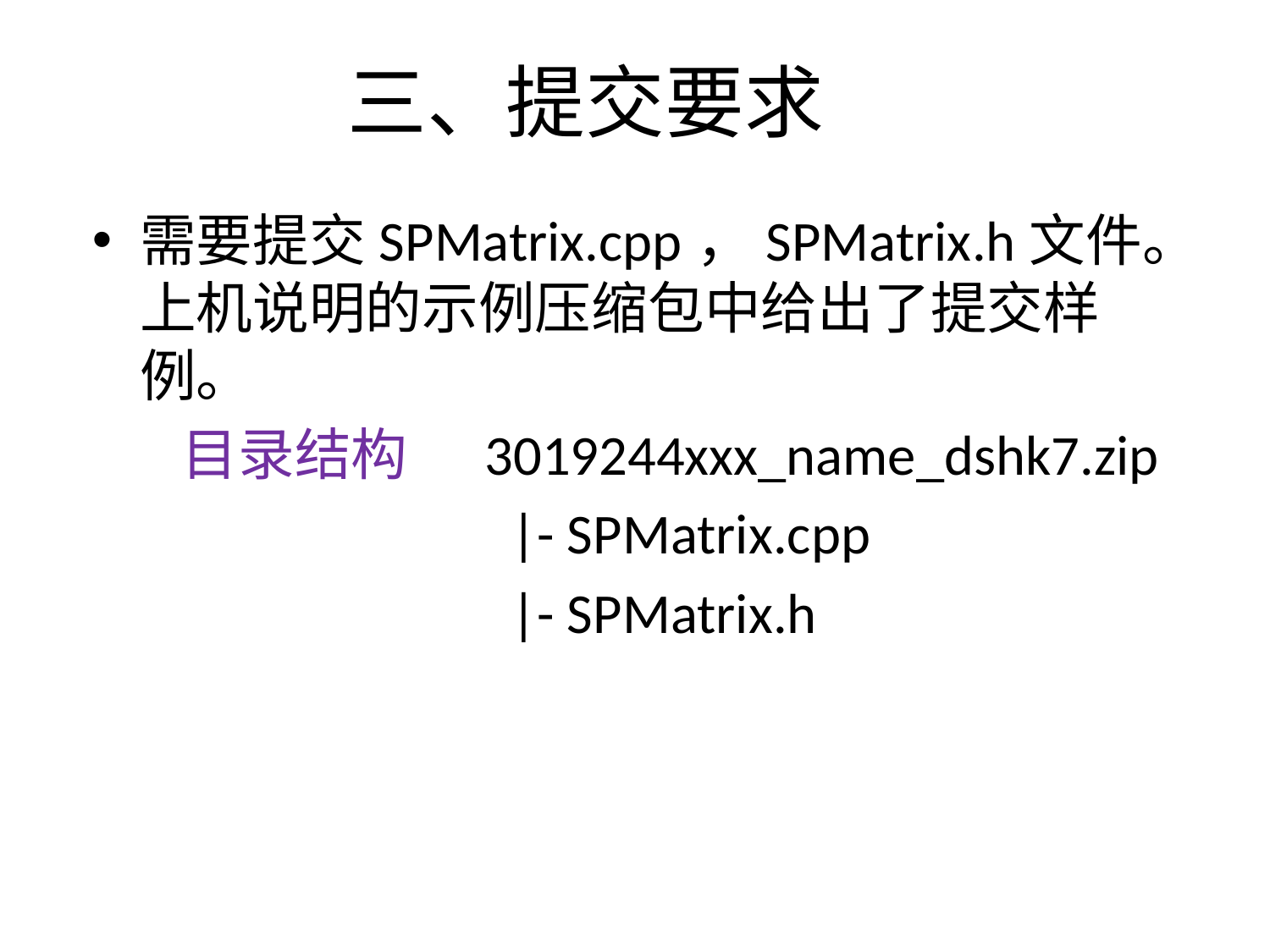

三、提交要求
需要提交SPMatrix.cpp，SPMatrix.h文件。上机说明的示例压缩包中给出了提交样例。
      目录结构     3019244xxx_name_dshk7.zip
                                 |- SPMatrix.cpp
			   |- SPMatrix.h